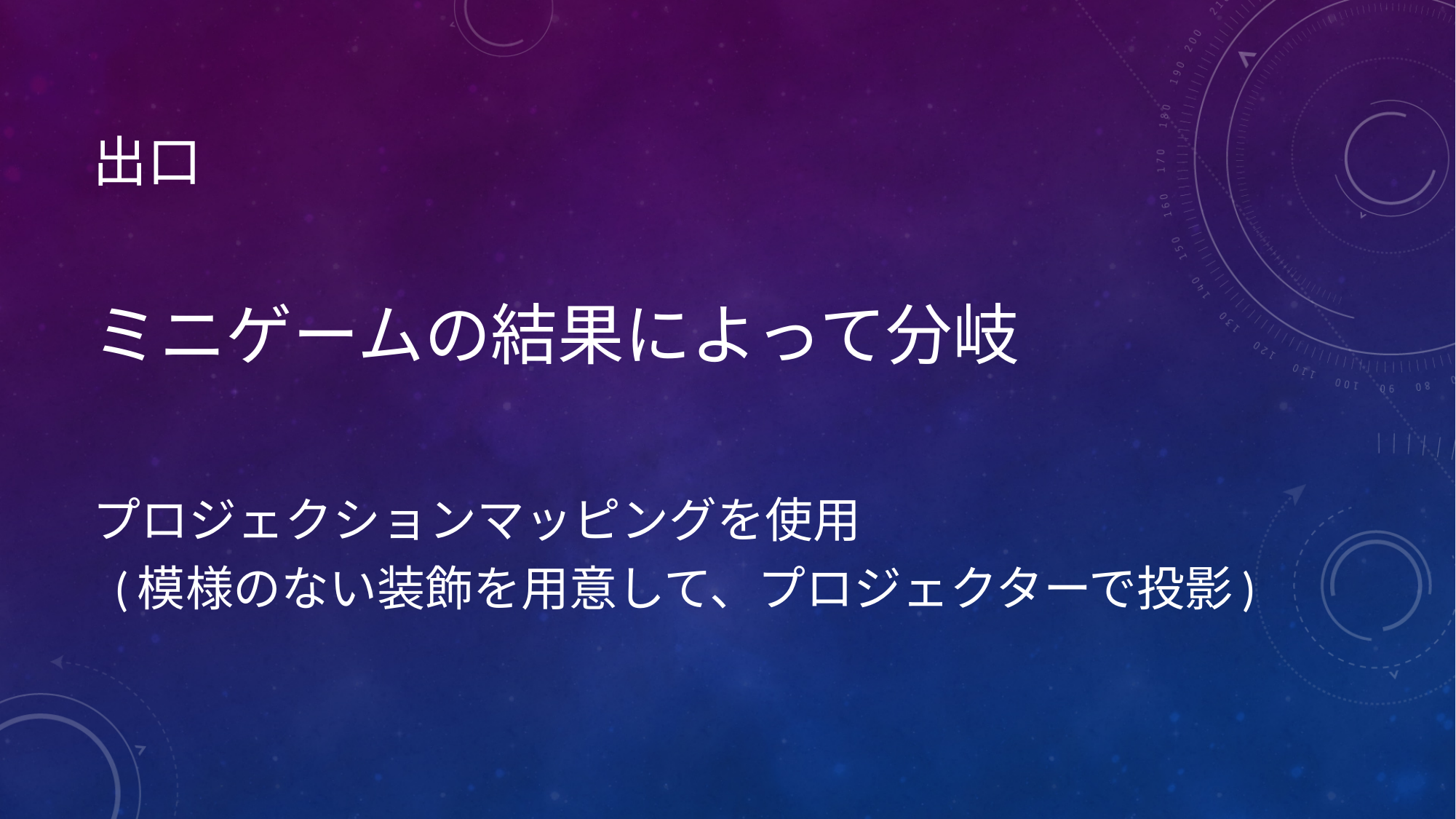

# 出口
ミニゲームの結果によって分岐
プロジェクションマッピングを使用
  (模様のない装飾を用意して、プロジェクターで投影)